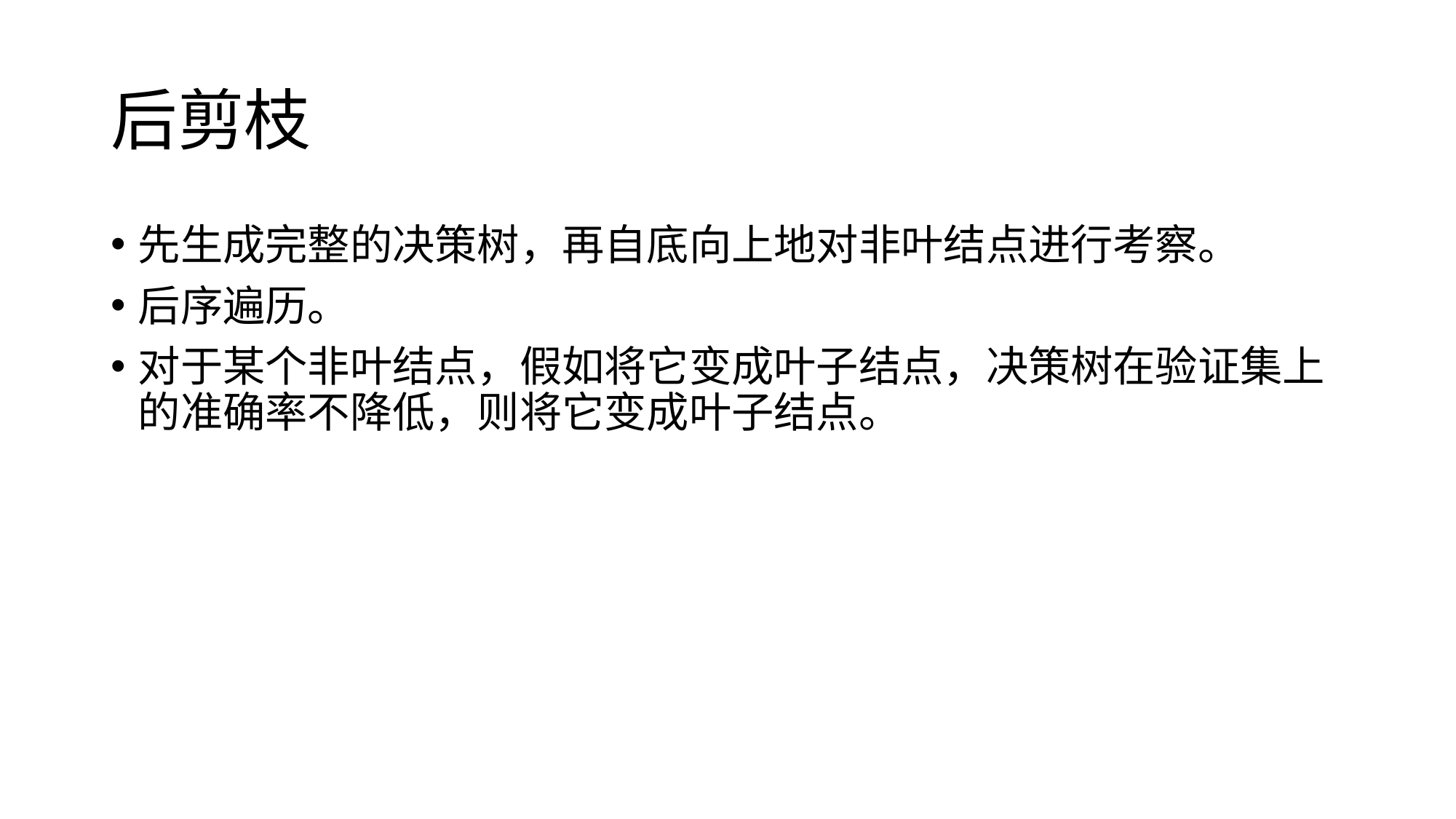

# 后剪枝
先生成完整的决策树，再自底向上地对非叶结点进行考察。
后序遍历。
对于某个非叶结点，假如将它变成叶子结点，决策树在验证集上的准确率不降低，则将它变成叶子结点。